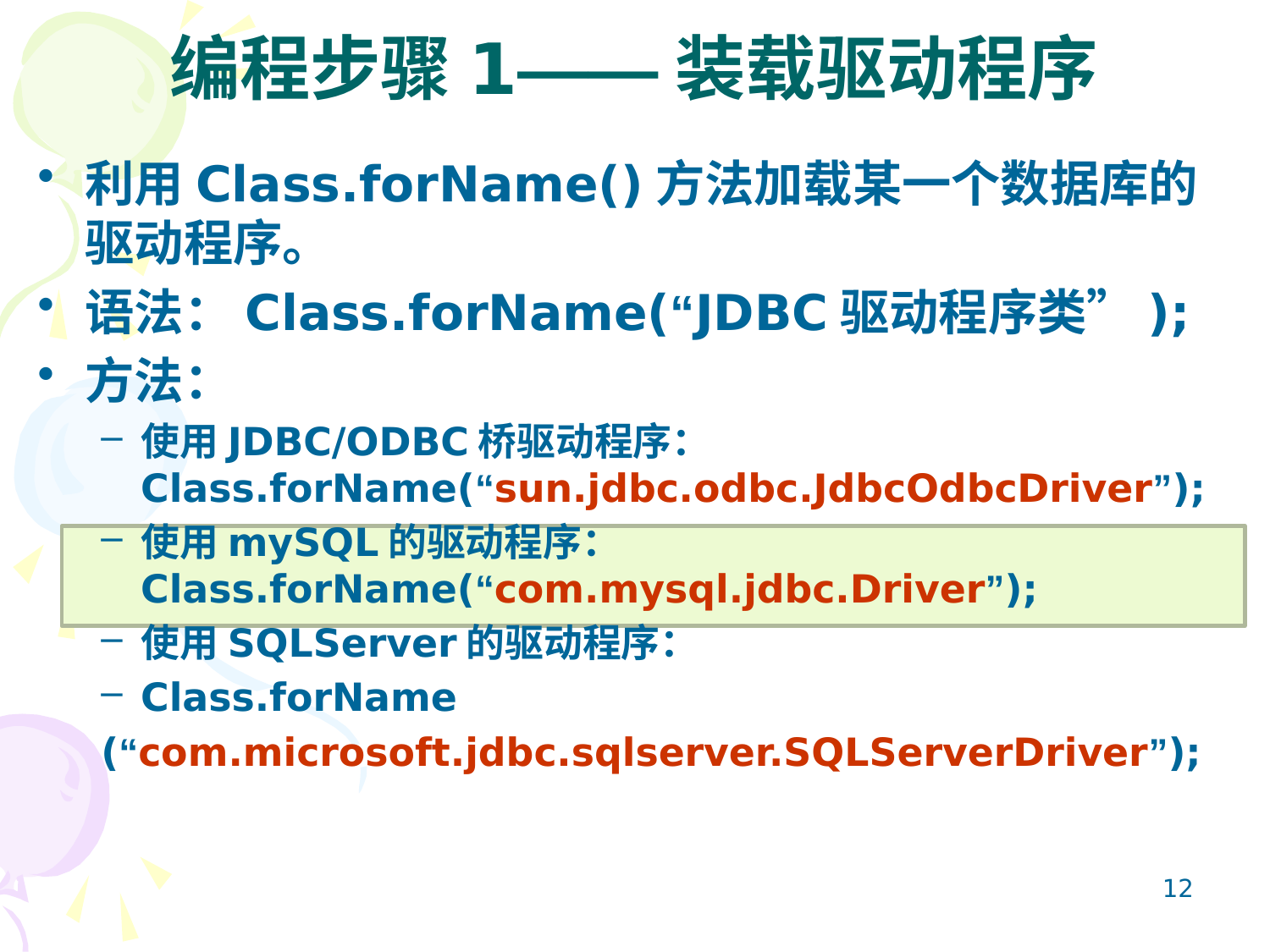

# 编程步骤1——装载驱动程序
利用Class.forName()方法加载某一个数据库的驱动程序。
语法：Class.forName(“JDBC驱动程序类”);
方法：
使用JDBC/ODBC桥驱动程序：Class.forName(“sun.jdbc.odbc.JdbcOdbcDriver”);
使用mySQL的驱动程序： Class.forName(“com.mysql.jdbc.Driver”);
使用SQLServer的驱动程序：
Class.forName
(“com.microsoft.jdbc.sqlserver.SQLServerDriver”);

12